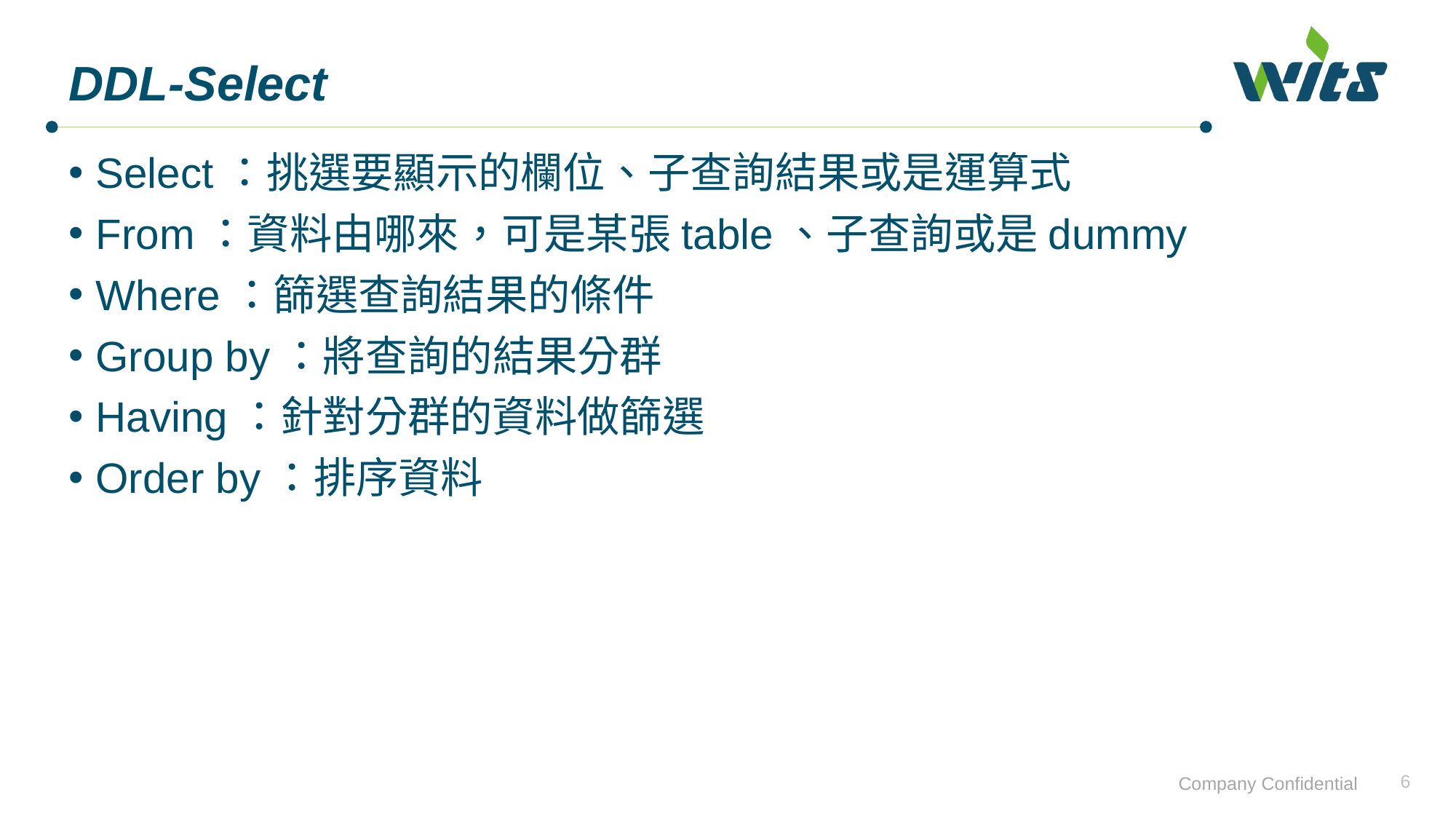

# DDL-Select
Select：挑選要顯示的欄位、子查詢結果或是運算式
From：資料由哪來，可是某張table、子查詢或是dummy
Where：篩選查詢結果的條件
Group by：將查詢的結果分群
Having：針對分群的資料做篩選
Order by：排序資料
6